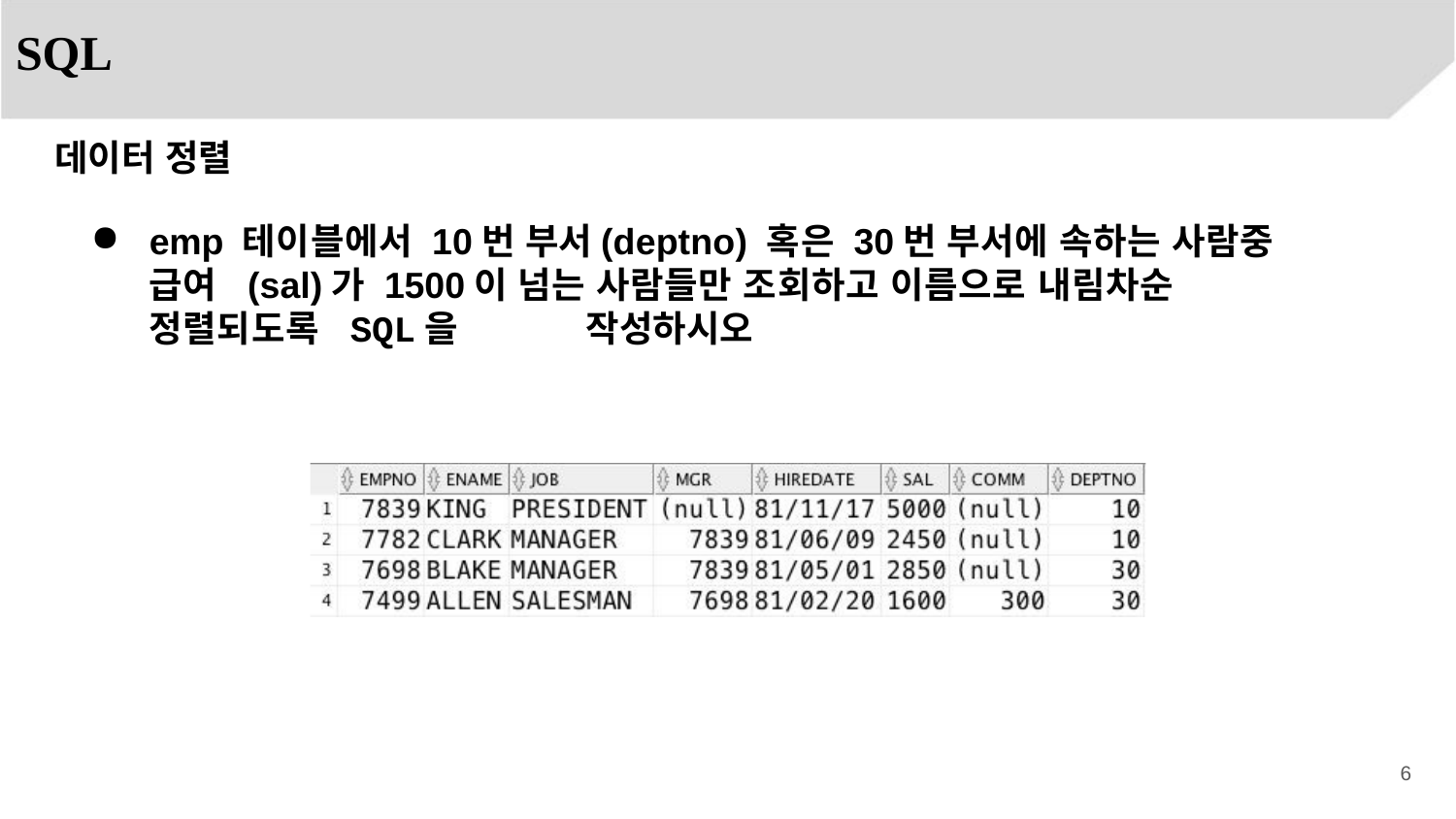

SQL
# 데이터 정렬
emp 테이블에서 10번 부서(deptno) 혹은 30번 부서에 속하는 사람중 급여  (sal)가 1500이 넘는 사람들만 조회하고 이름으로 내림차순 정렬되도록  SQL을	작성하시오

6